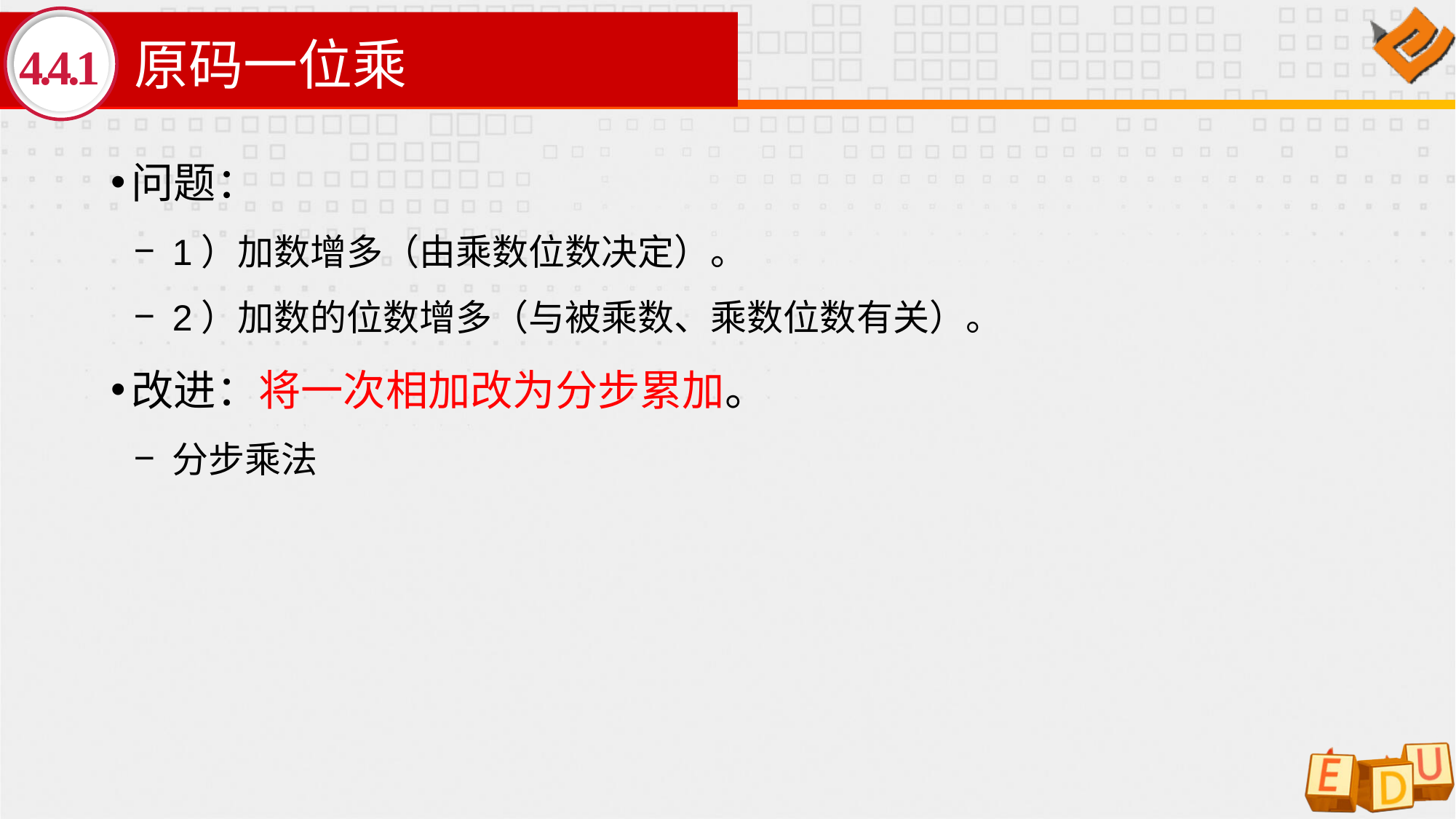

# 原码一位乘
4.4.1
问题：
1）加数增多（由乘数位数决定）。
2）加数的位数增多（与被乘数、乘数位数有关）。
改进：将一次相加改为分步累加。
分步乘法